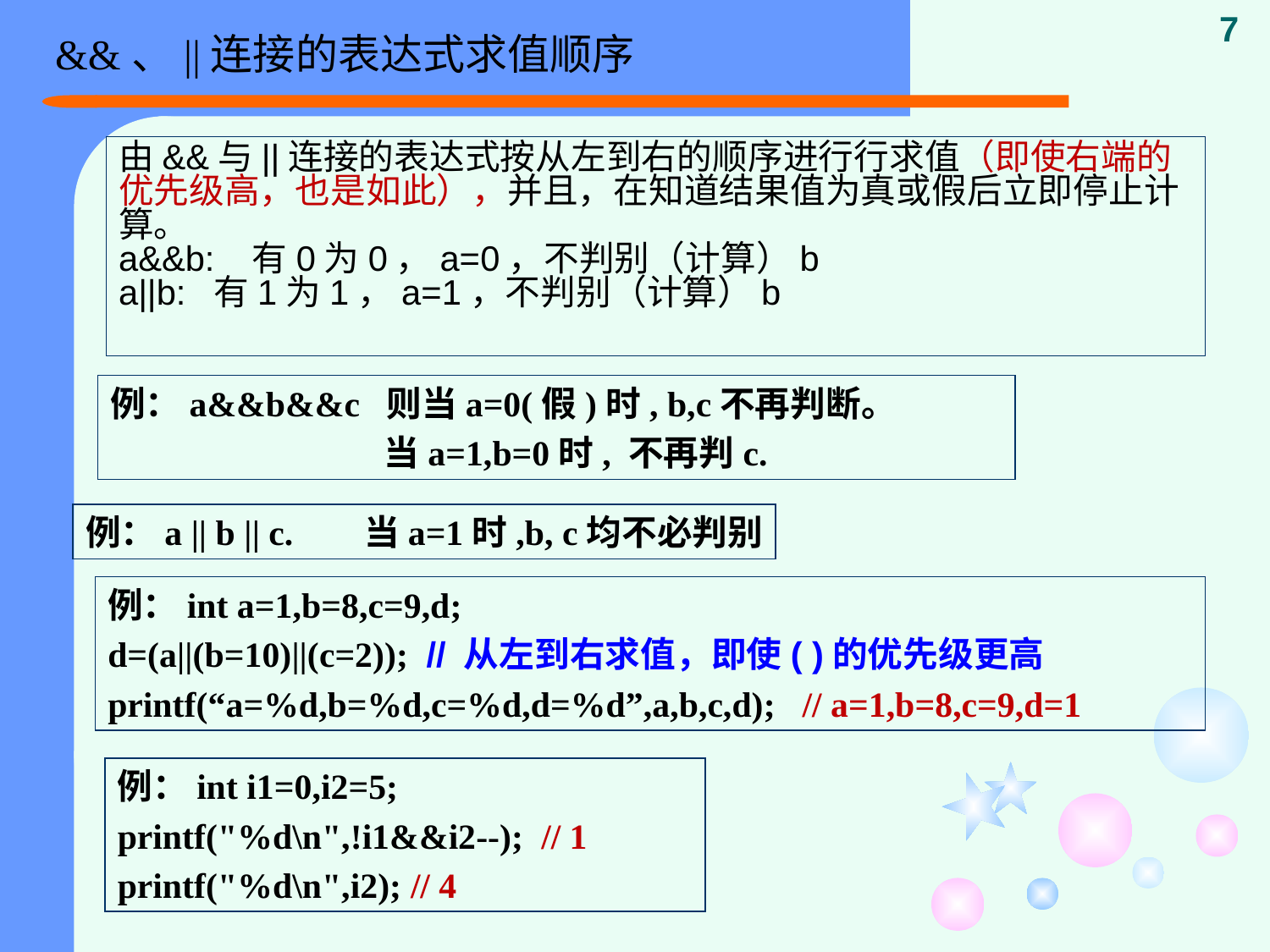

&&、||连接的表达式求值顺序
7
由&&与||连接的表达式按从左到右的顺序进行行求值（即使右端的优先级高，也是如此），并且，在知道结果值为真或假后立即停止计算。
a&&b:   有0为0，a=0，不判别（计算）b
a||b:  有1为1，a=1，不判别（计算）b
例：a&&b&&c  则当a=0(假)时, b,c不再判断。
                                 当a=1,b=0时, 不再判c.
例：a || b || c.       当a=1时,b, c均不必判别
例：int a=1,b=8,c=9,d;
d=(a||(b=10)||(c=2));  // 从左到右求值，即使( )的优先级更高
printf(“a=%d,b=%d,c=%d,d=%d”,a,b,c,d);   // a=1,b=8,c=9,d=1
例：int i1=0,i2=5;
printf("%d\n",!i1&&i2--);  // 1
printf("%d\n",i2); // 4